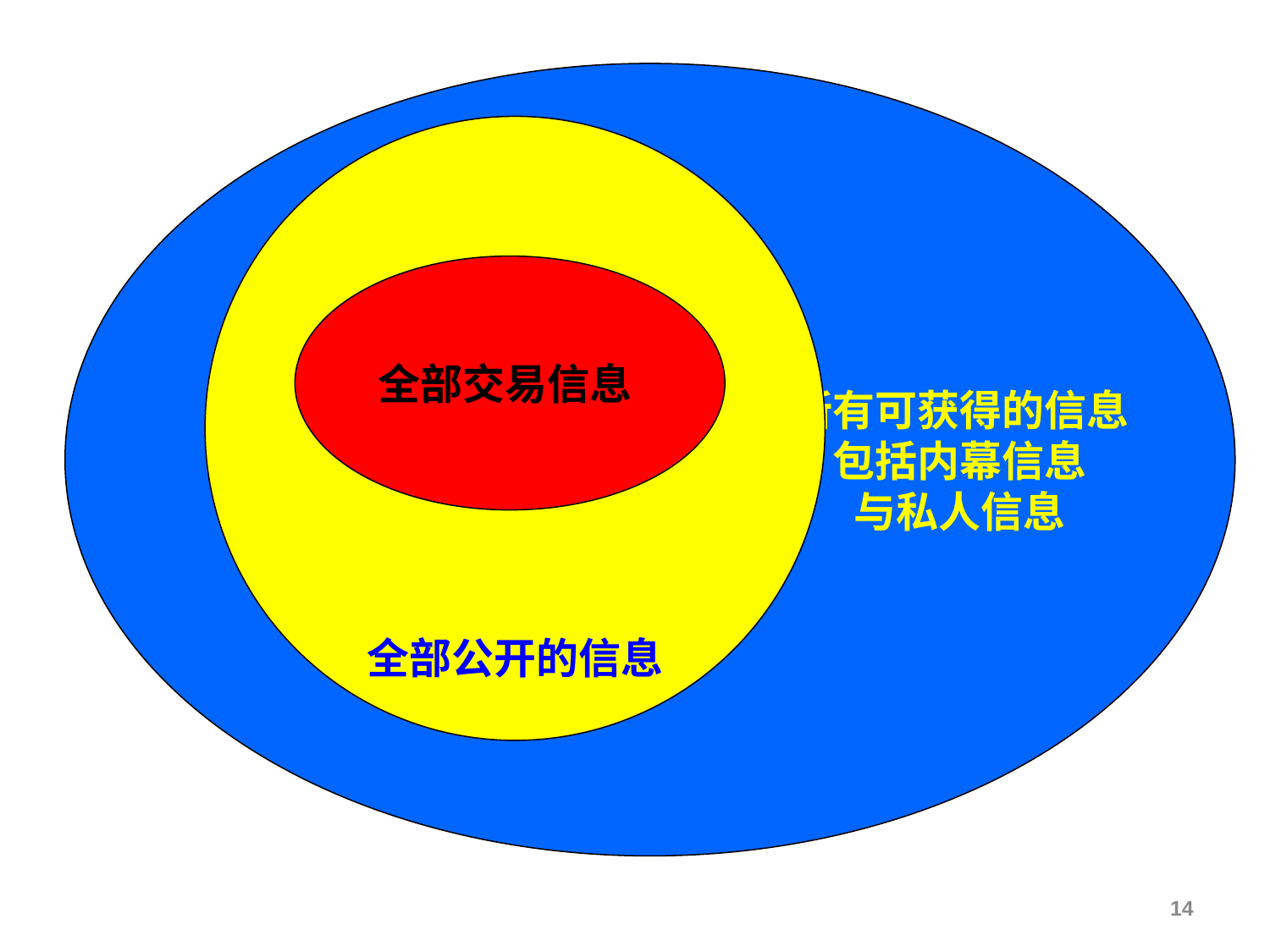

所有可获得的信息
                                                                包括内幕信息
                                                                与私人信息

全部公开的信息
全部交易信息
14